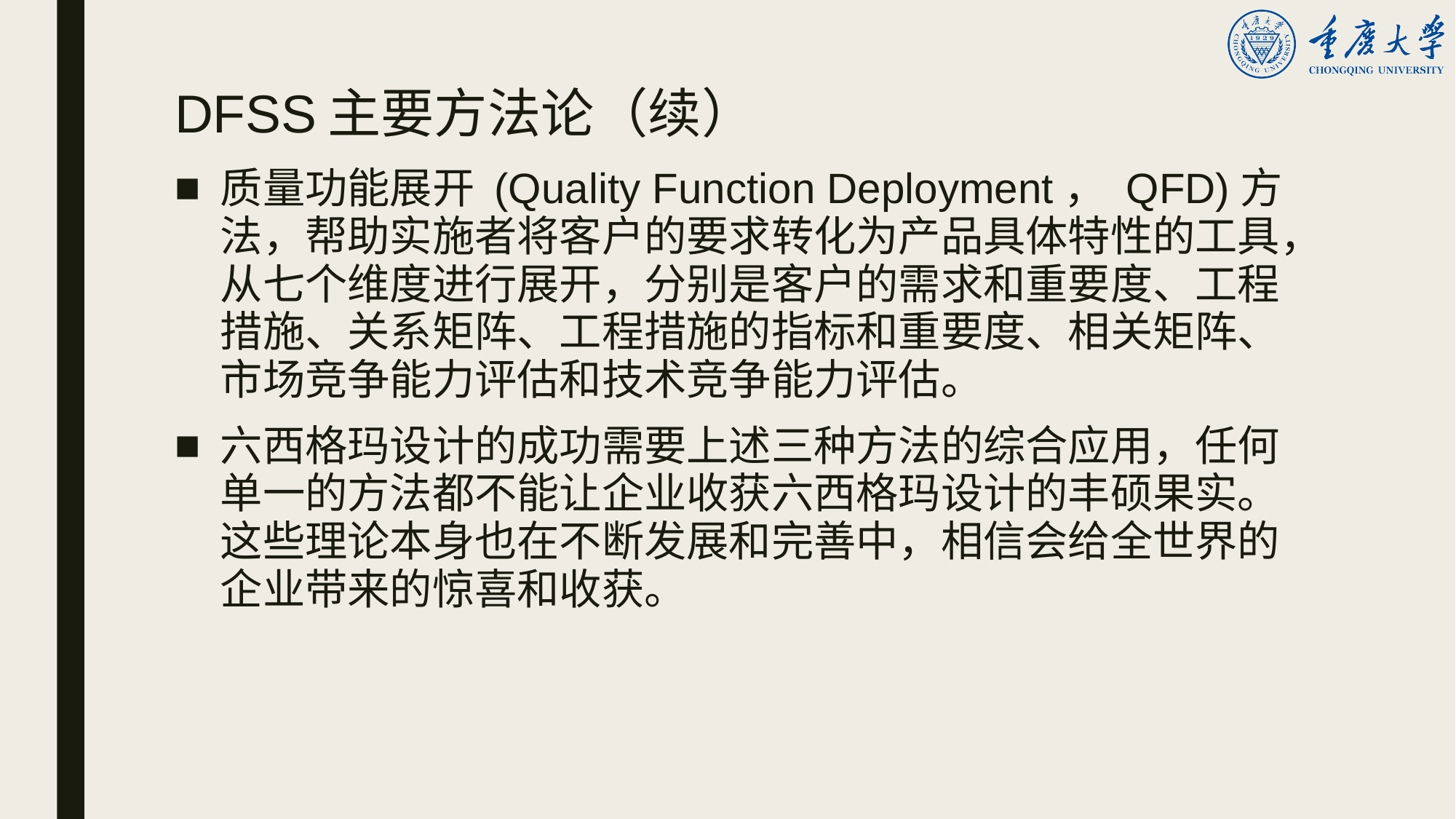

# DFSS主要方法论（续）
质量功能展开 (Quality Function Deployment， QFD)方法，帮助实施者将客户的要求转化为产品具体特性的工具，从七个维度进行展开，分别是客户的需求和重要度、工程措施、关系矩阵、工程措施的指标和重要度、相关矩阵、市场竞争能力评估和技术竞争能力评估。
六西格玛设计的成功需要上述三种方法的综合应用，任何单一的方法都不能让企业收获六西格玛设计的丰硕果实。这些理论本身也在不断发展和完善中，相信会给全世界的企业带来的惊喜和收获。